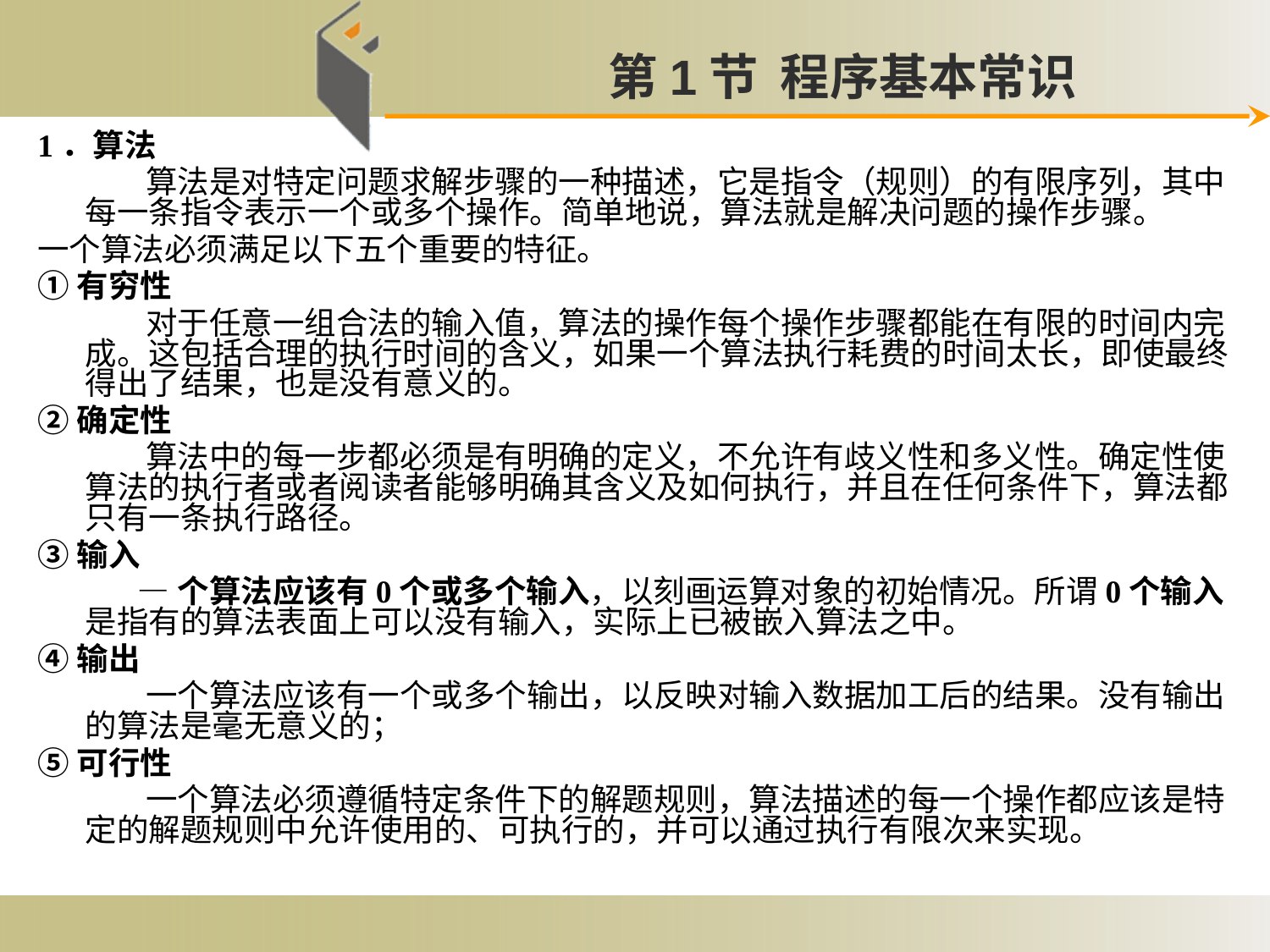

第1节  程序基本常识
# 1．算法
              算法是对特定问题求解步骤的一种描述，它是指令（规则）的有限序列，其中每一条指令表示一个或多个操作。简单地说，算法就是解决问题的操作步骤。
一个算法必须满足以下五个重要的特征。
①有穷性
              对于任意一组合法的输入值，算法的操作每个操作步骤都能在有限的时间内完成。这包括合理的执行时间的含义，如果一个算法执行耗费的时间太长，即使最终得出了结果，也是没有意义的。
②确定性
              算法中的每一步都必须是有明确的定义，不允许有歧义性和多义性。确定性使算法的执行者或者阅读者能够明确其含义及如何执行，并且在任何条件下，算法都只有一条执行路径。
③输入
              —个算法应该有0个或多个输入，以刻画运算对象的初始情况。所谓0个输入是指有的算法表面上可以没有输入，实际上已被嵌入算法之中。
④输出
              一个算法应该有一个或多个输出，以反映对输入数据加工后的结果。没有输出的算法是毫无意义的；
⑤可行性
              一个算法必须遵循特定条件下的解题规则，算法描述的每一个操作都应该是特定的解题规则中允许使用的、可执行的，并可以通过执行有限次来实现。